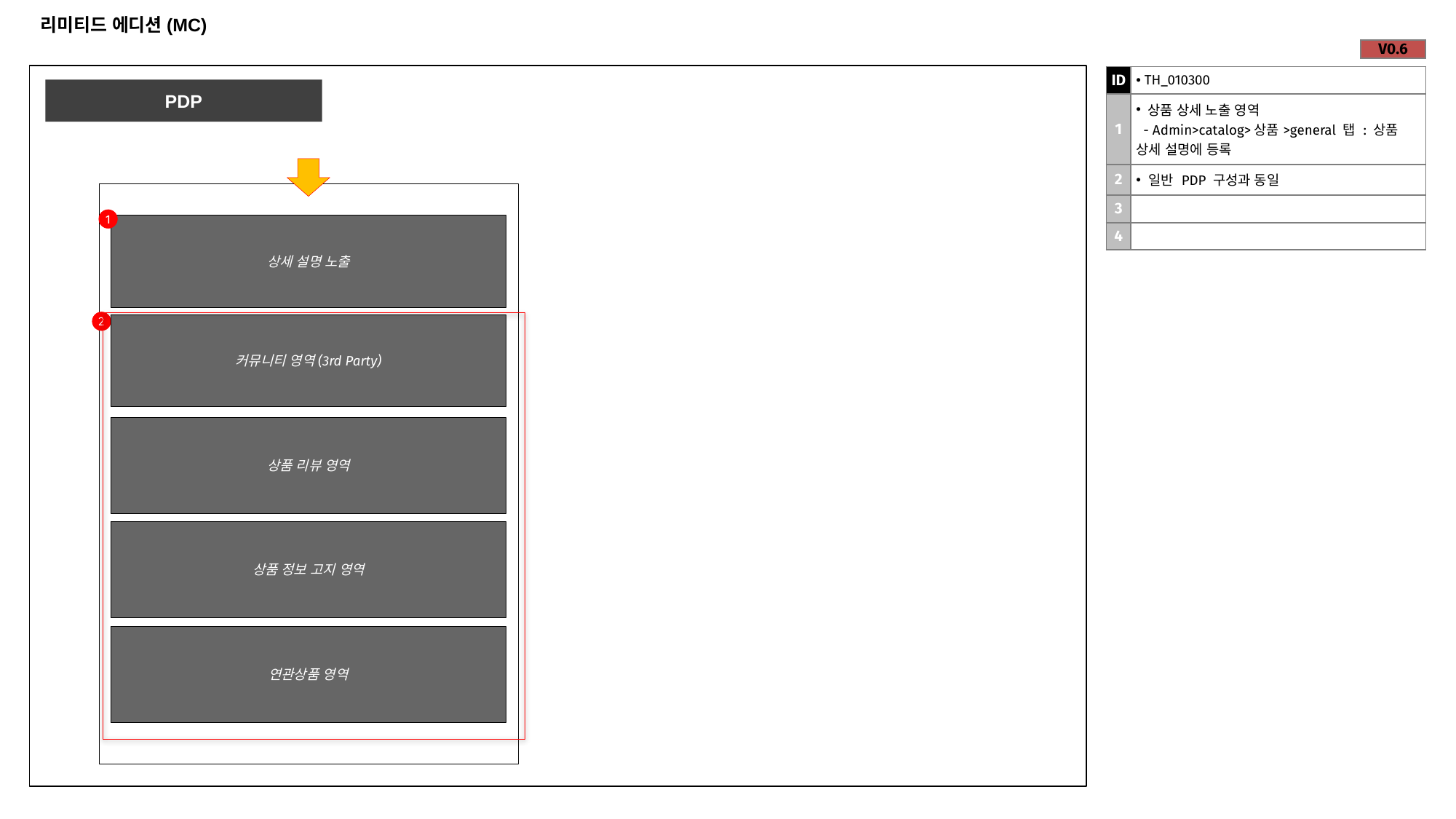

# 리미티드 에디션(MC)
| V0.6 |
| --- |

| ID | TH\_010300 |
| --- | --- |
| 1 | 상품 상세 노출 영역 - Admin>catalog>상품>general 탭 : 상품 상세 설명에 등록 |
| 2 | 일반 PDP 구성과 동일 |
| 3 |  |
| 4 |  |
PDP

1
상세 설명 노출
2

커뮤니티 영역(3rd Party)
상품 리뷰 영역
상품 정보 고지 영역
연관상품 영역